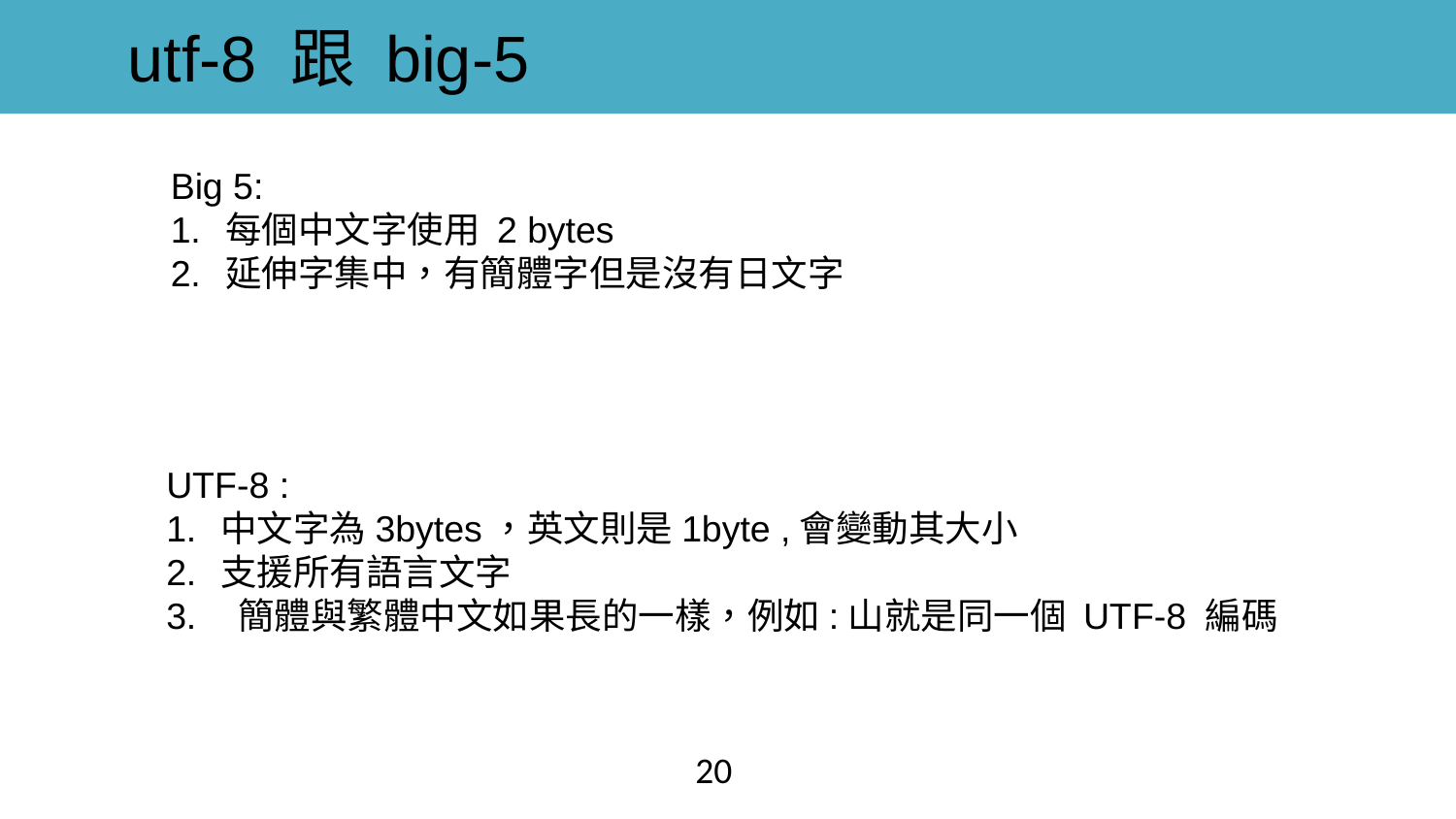

utf-8 跟 big-5
Big 5:
每個中文字使用 2 bytes
延伸字集中，有簡體字但是沒有日文字

UTF-8 :
中文字為3bytes，英文則是1byte ,會變動其大小
支援所有語言文字
 簡體與繁體中文如果長的一樣，例如:山就是同一個 UTF-8 編碼
20